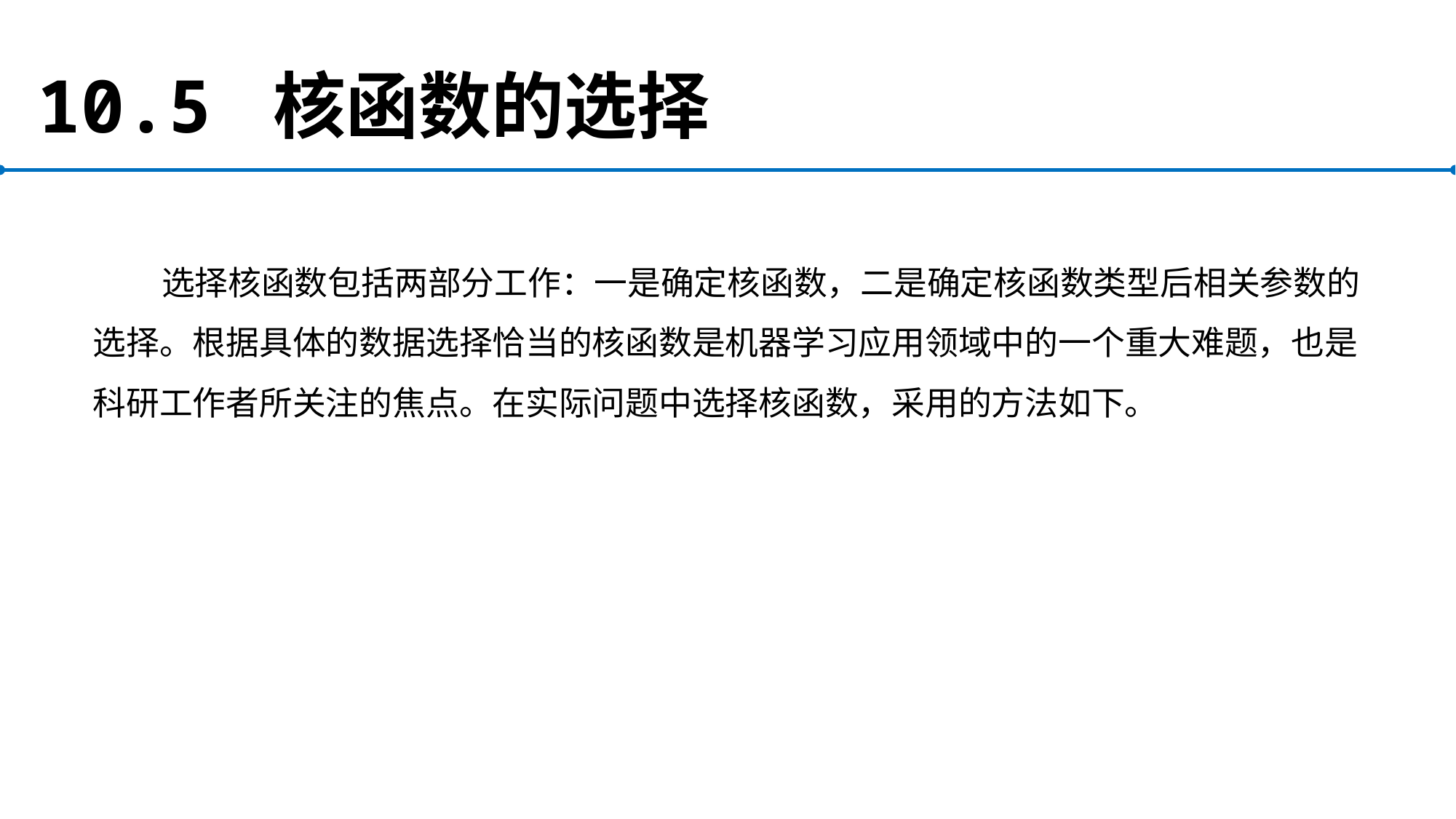

# 10.5 核函数的选择
选择核函数包括两部分工作：一是确定核函数，二是确定核函数类型后相关参数的选择。根据具体的数据选择恰当的核函数是机器学习应用领域中的一个重大难题，也是科研工作者所关注的焦点。在实际问题中选择核函数，采用的方法如下。